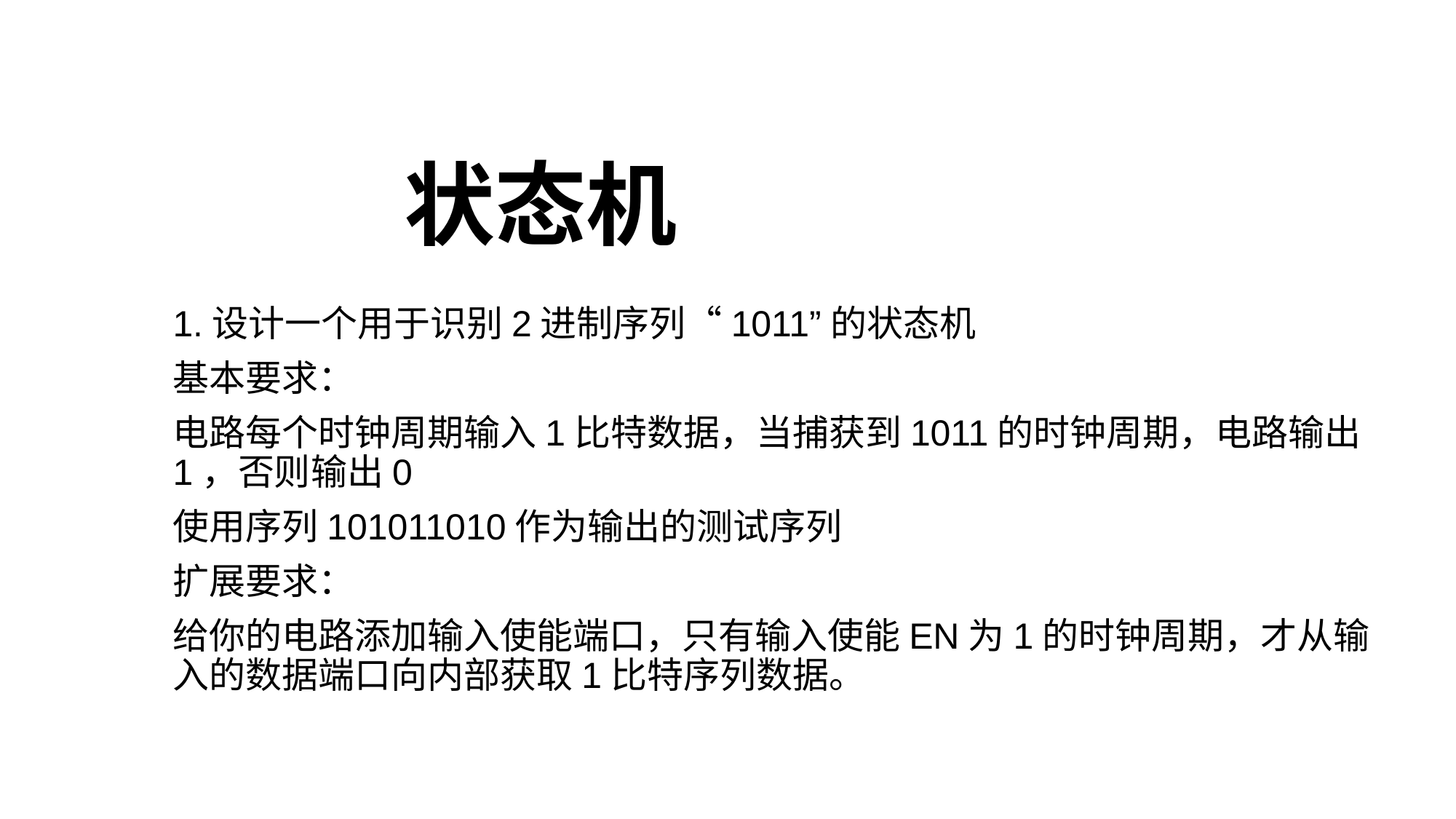

状态机
1.设计一个用于识别2进制序列“1011”的状态机
基本要求：
电路每个时钟周期输入1比特数据，当捕获到1011的时钟周期，电路输出1，否则输出0
使用序列101011010作为输出的测试序列
扩展要求：
给你的电路添加输入使能端口，只有输入使能EN为1的时钟周期，才从输入的数据端口向内部获取1比特序列数据。